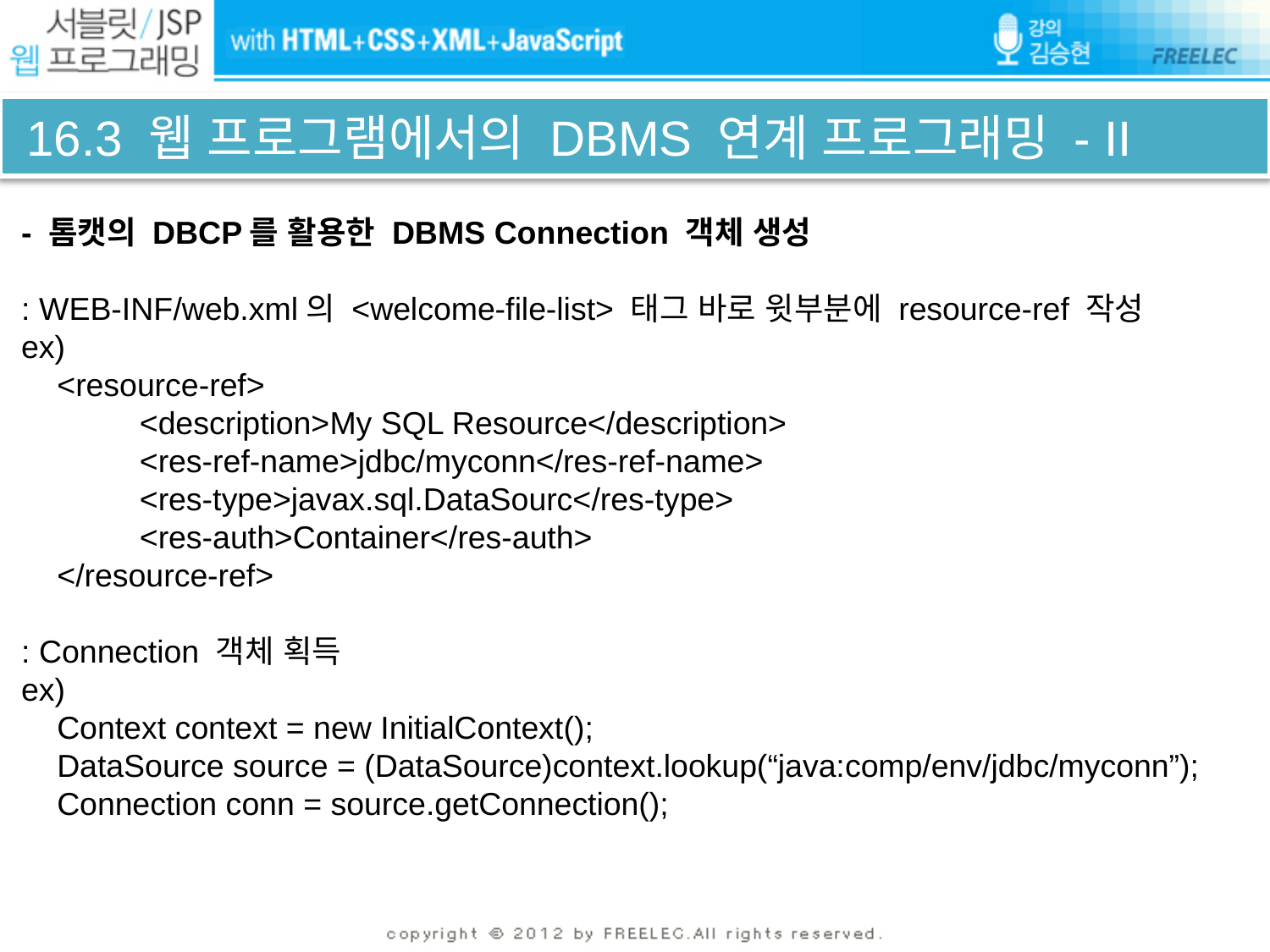

# 16.3 웹 프로그램에서의 DBMS 연계 프로그래밍 - II
 - 톰캣의 DBCP를 활용한 DBMS Connection 객체 생성

 : WEB-INF/web.xml의 <welcome-file-list> 태그 바로 윗부분에 resource-ref 작성
 ex)
     <resource-ref>
	<description>My SQL Resource</description>
	<res-ref-name>jdbc/myconn</res-ref-name>
	<res-type>javax.sql.DataSourc</res-type>
	<res-auth>Container</res-auth>
     </resource-ref>

 : Connection 객체 획득
 ex)
     Context context = new InitialContext();
     DataSource source = (DataSource)context.lookup(“java:comp/env/jdbc/myconn”);
     Connection conn = source.getConnection();